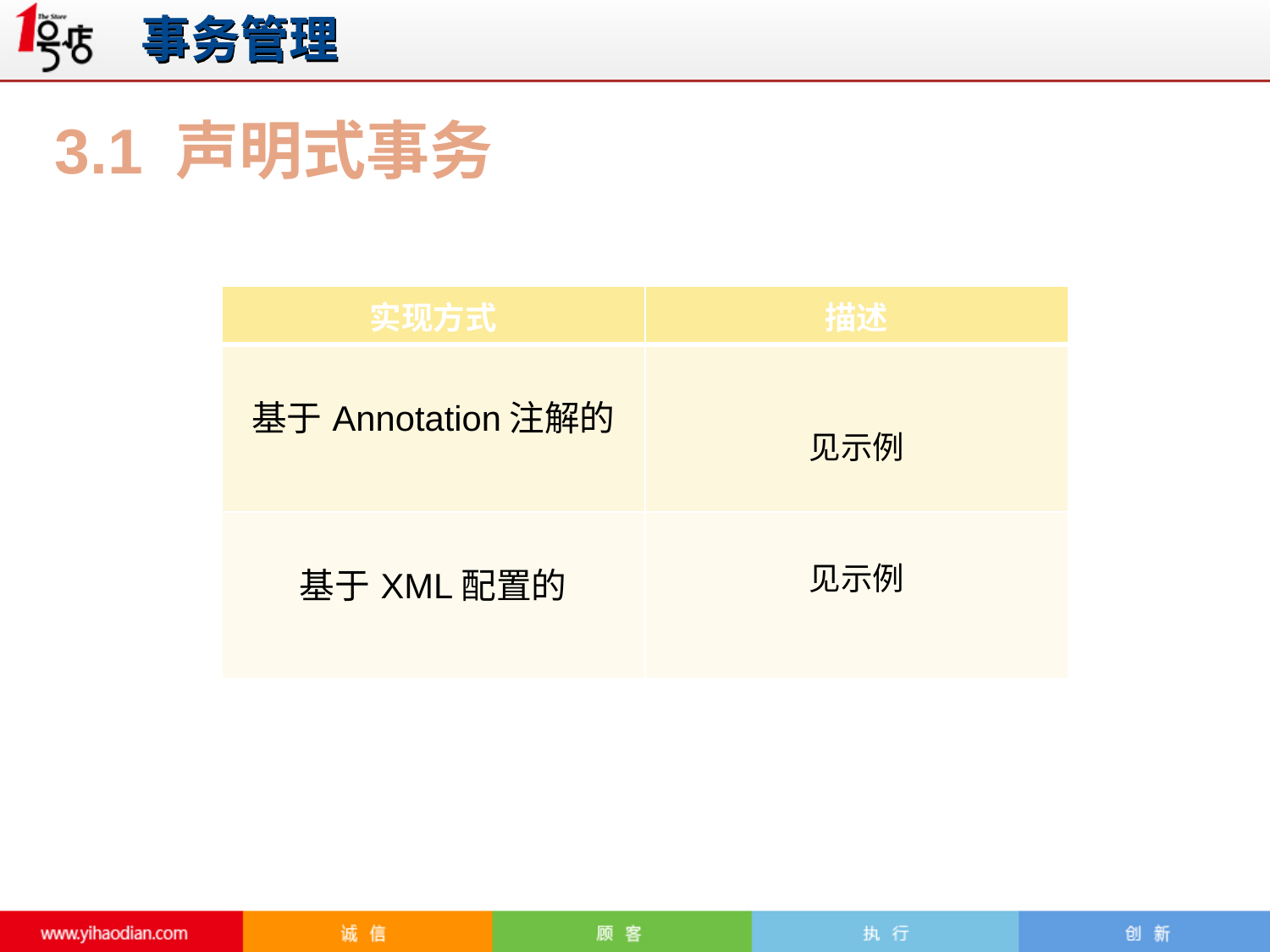

# 事务管理
3.1 声明式事务
| 实现方式 | 描述 |
| --- | --- |
| 基于Annotation注解的 | 见示例 |
| 基于XML配置的 | 见示例 |